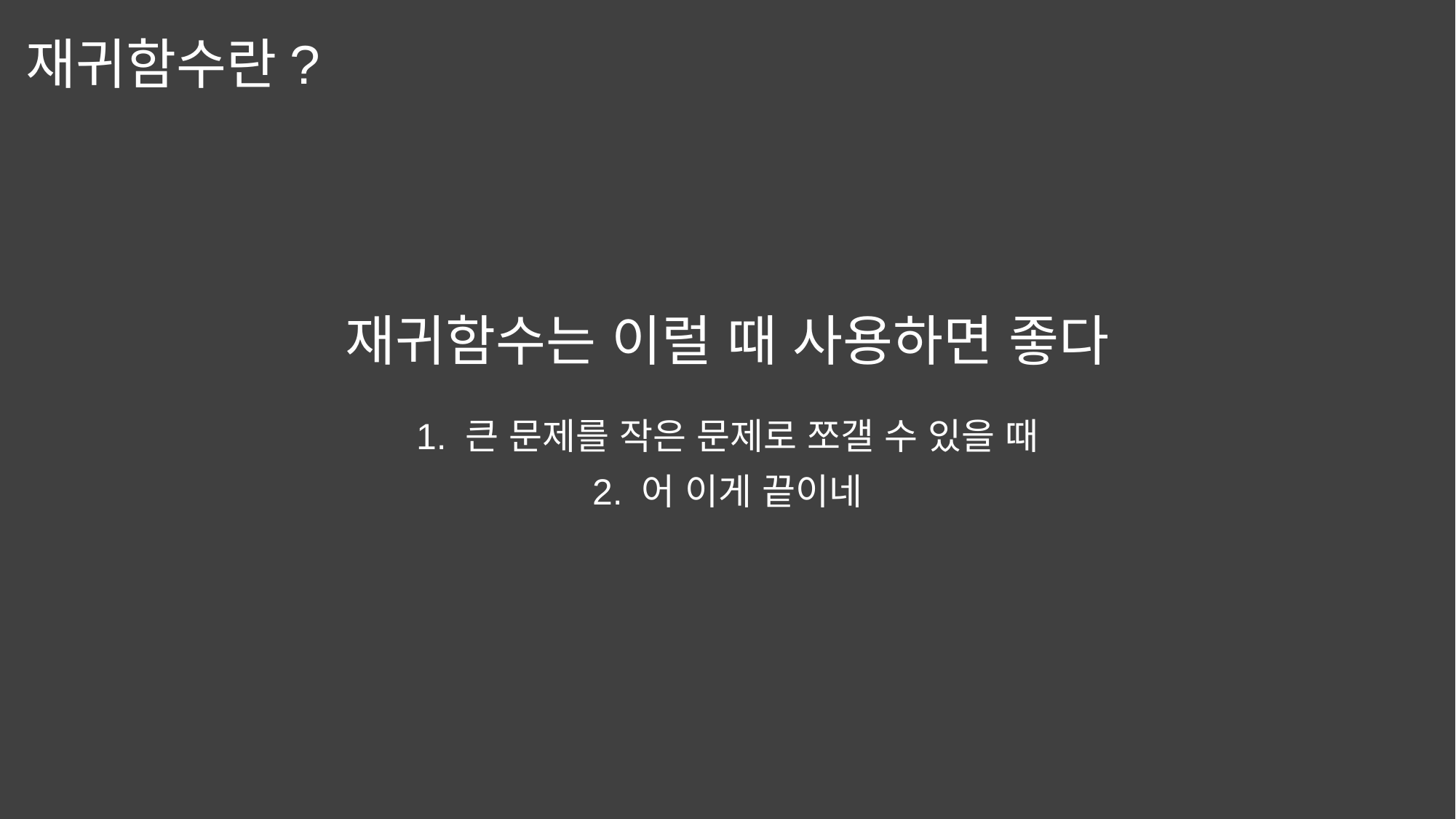

재귀함수란?
재귀함수는 이럴 때 사용하면 좋다
1. 큰 문제를 작은 문제로 쪼갤 수 있을 때
2. 어 이게 끝이네